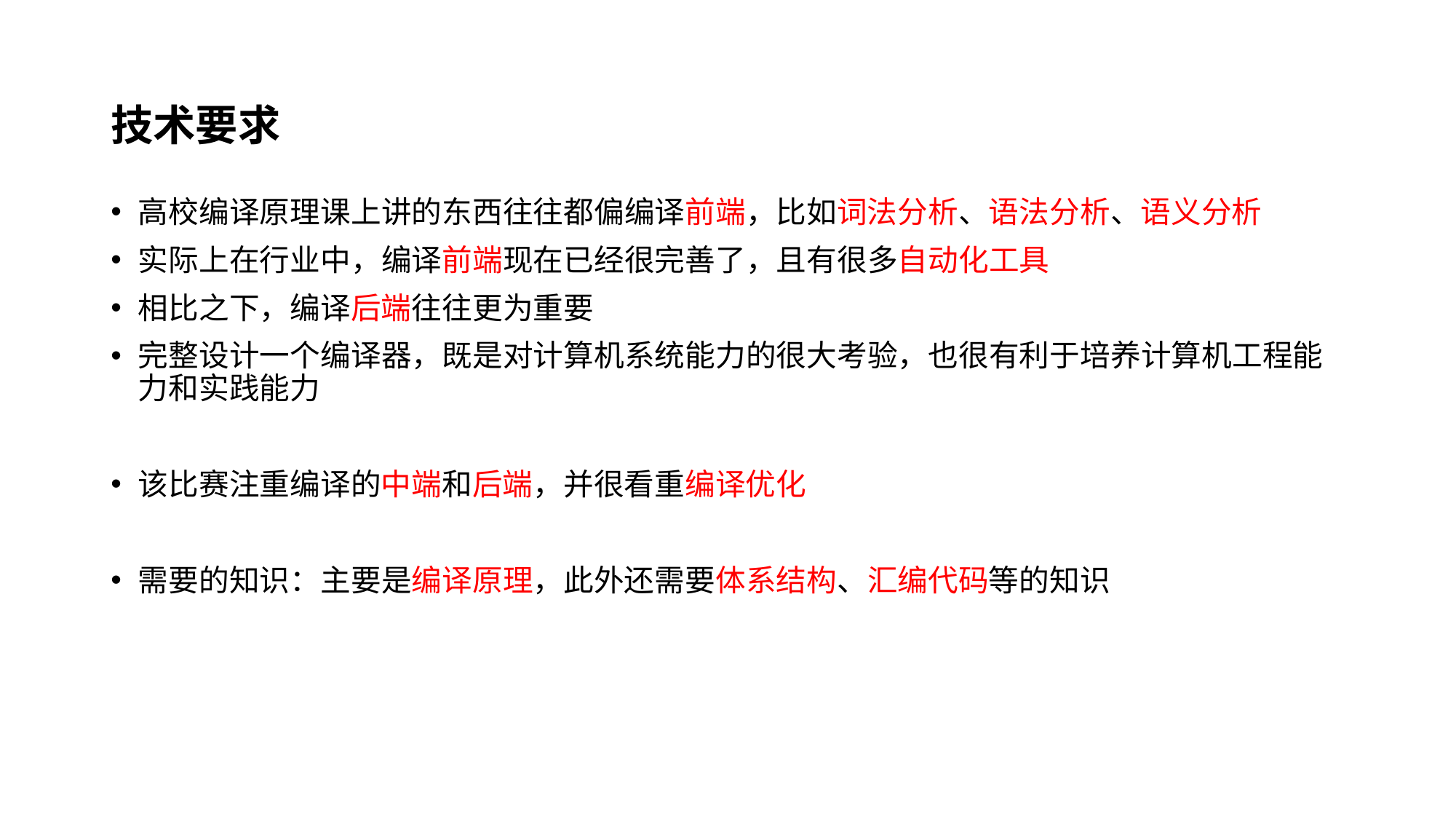

# 技术要求
高校编译原理课上讲的东西往往都偏编译前端，比如词法分析、语法分析、语义分析
实际上在行业中，编译前端现在已经很完善了，且有很多自动化工具
相比之下，编译后端往往更为重要
完整设计一个编译器，既是对计算机系统能力的很大考验，也很有利于培养计算机工程能力和实践能力

该比赛注重编译的中端和后端，并很看重编译优化

需要的知识：主要是编译原理，此外还需要体系结构、汇编代码等的知识